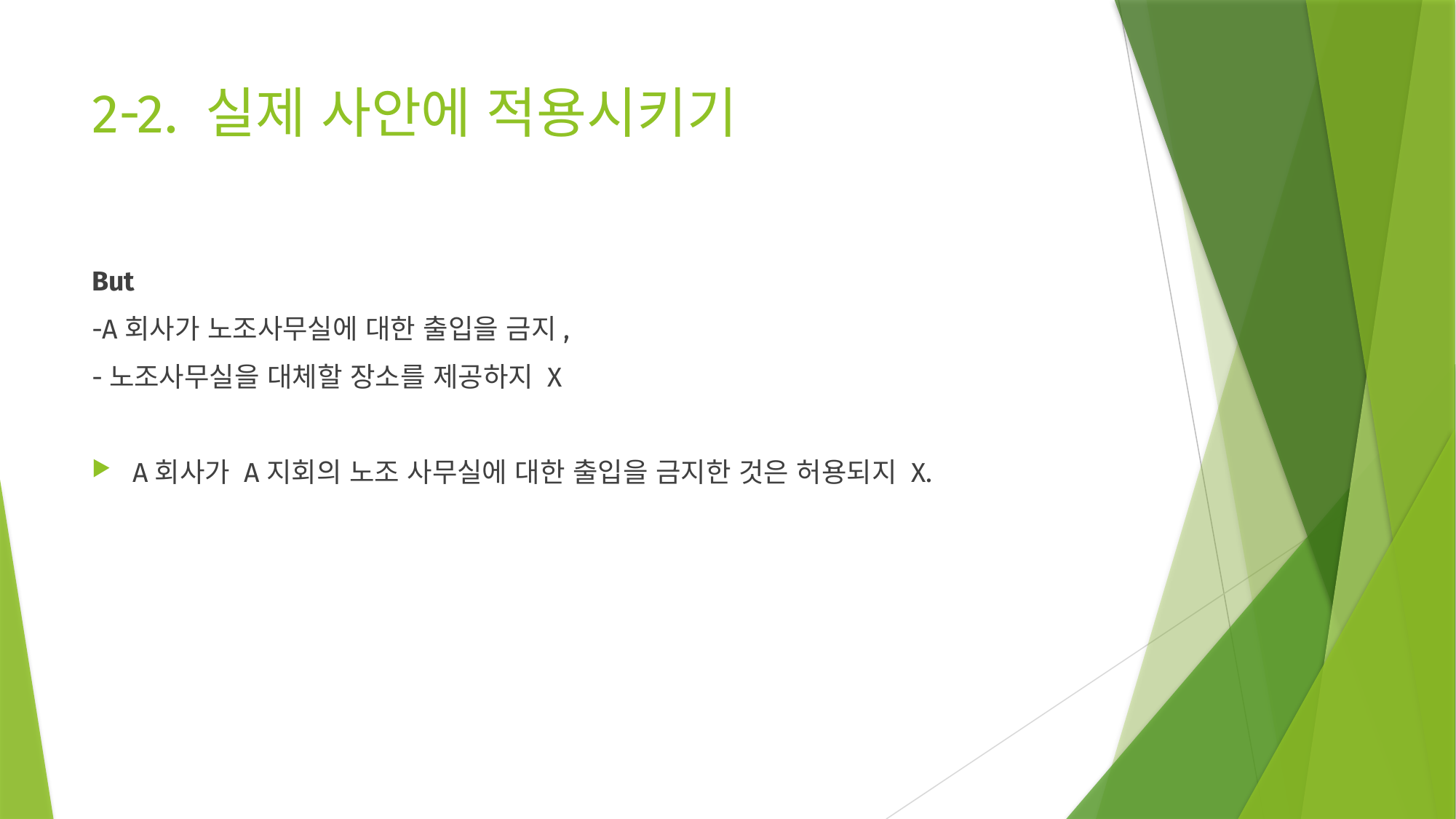

# 2-2. 실제 사안에 적용시키기
But
-A회사가 노조사무실에 대한 출입을 금지,
-노조사무실을 대체할 장소를 제공하지 X

A회사가 A지회의 노조 사무실에 대한 출입을 금지한 것은 허용되지 X.